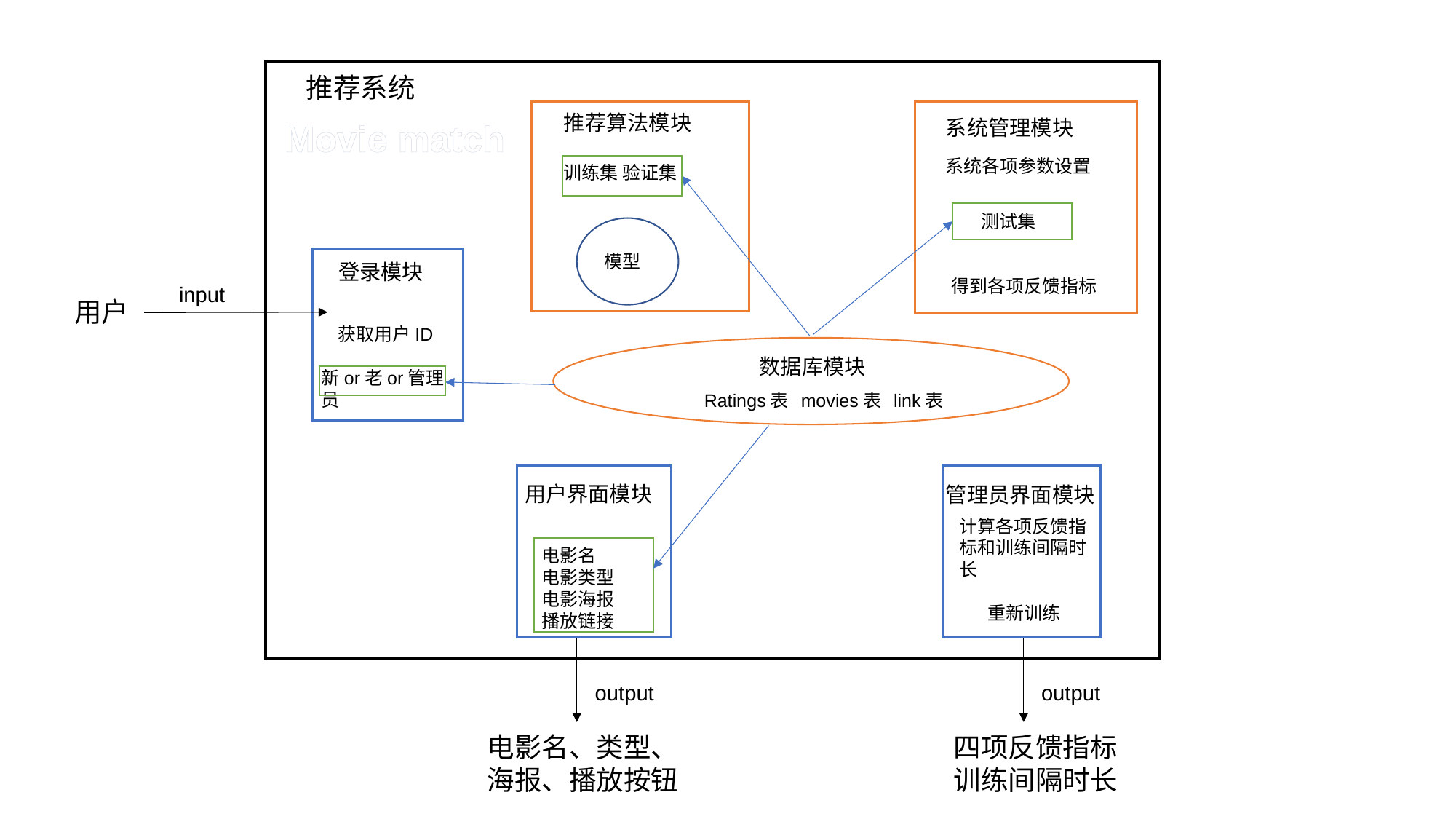

推荐系统

推荐算法模块
系统管理模块
Movie match
系统各项参数设置
训练集 验证集

测试集

模型

登录模块
得到各项反馈指标
input
用户
   获取用户ID

新or老or管理员

数据库模块

Ratings表  movies表  link表

用户界面模块
管理员界面模块
计算各项反馈指标和训练间隔时长

      重新训练

电影名
电影类型
电影海报
播放链接
output
output
四项反馈指标
训练间隔时长
电影名、类型、海报、播放按钮